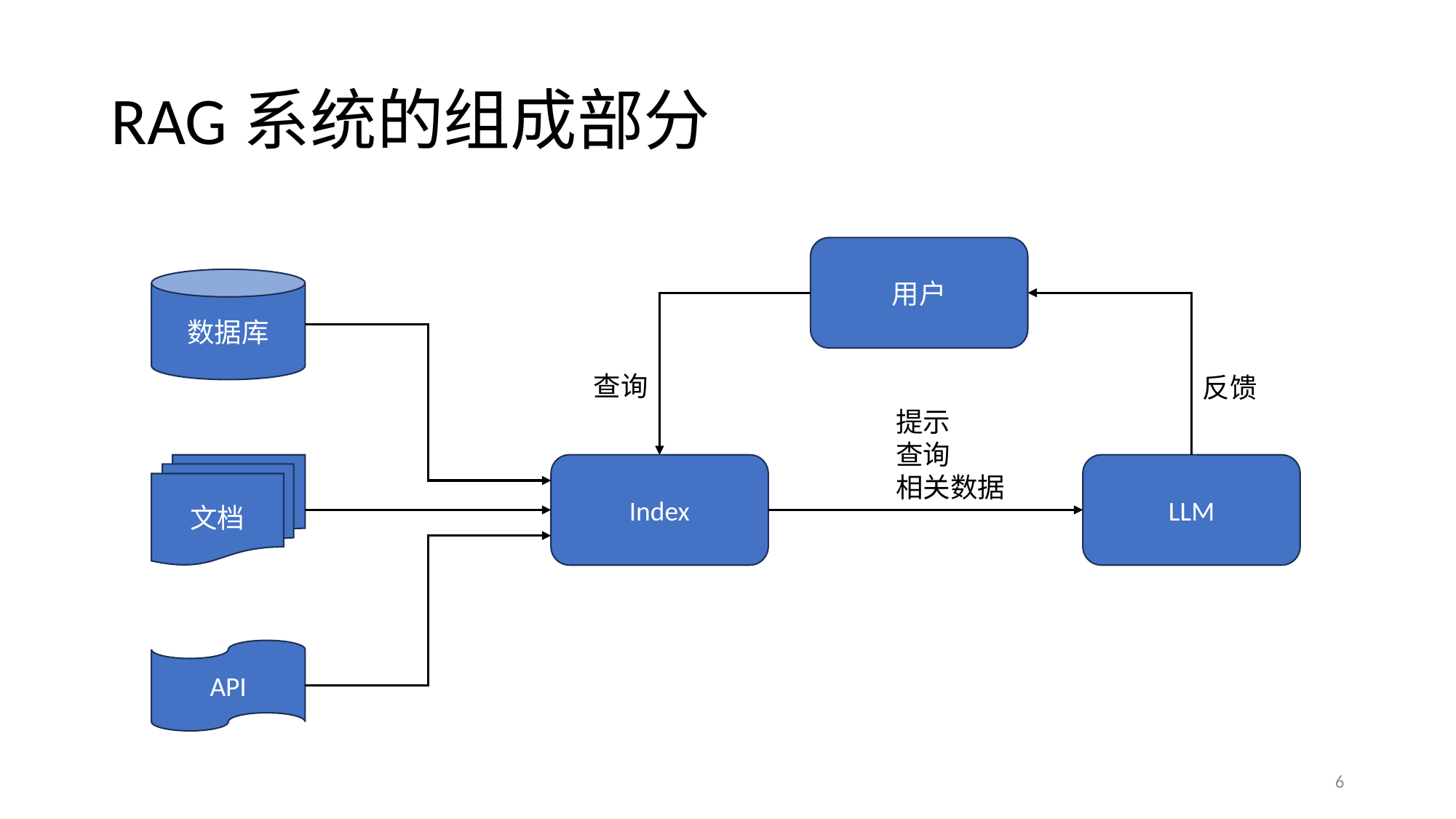

# RAG系统的组成部分
用户
数据库
查询
反馈
提示
查询
相关数据
LLM
Index
文档
API
6